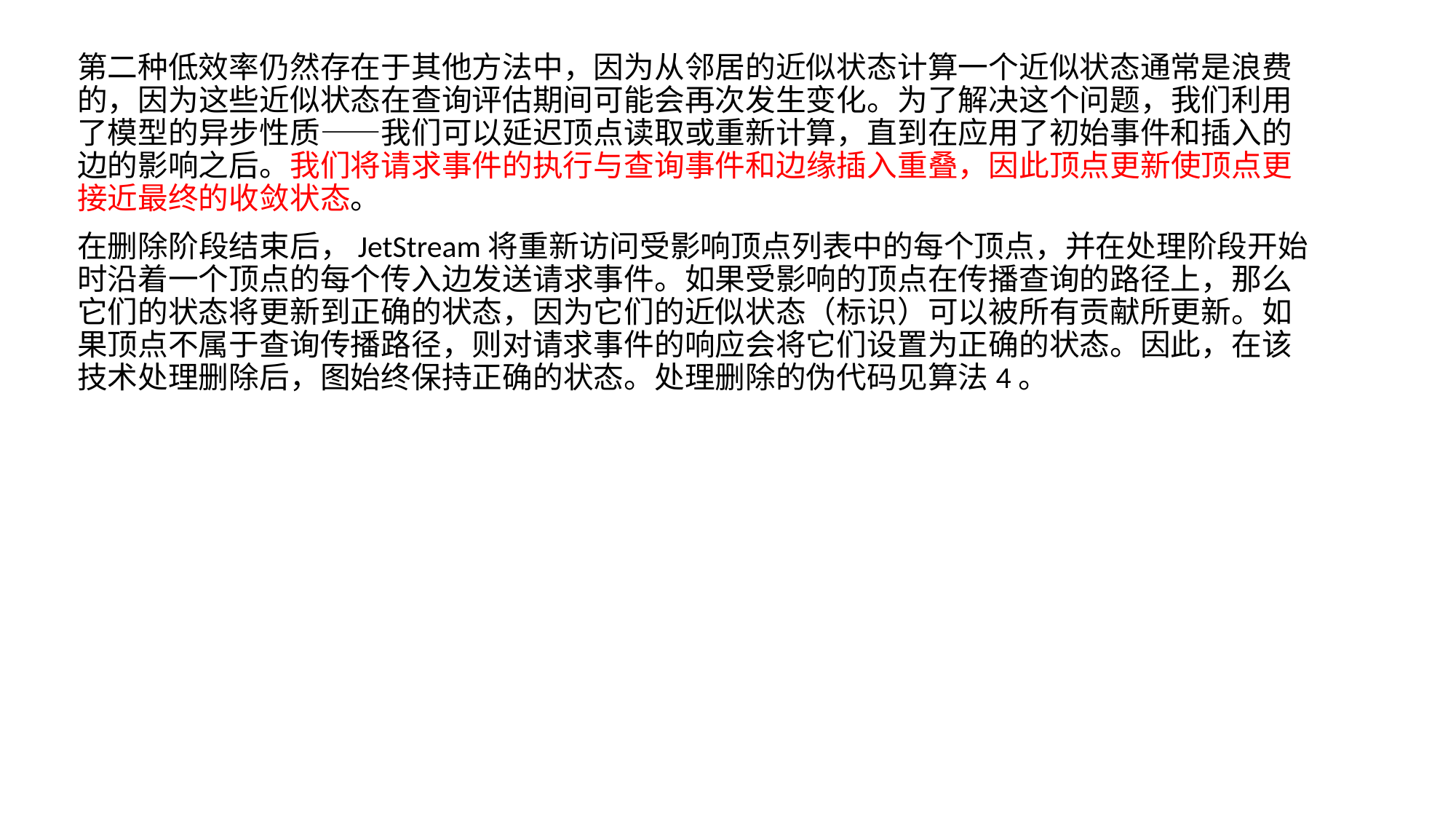

第二种低效率仍然存在于其他方法中，因为从邻居的近似状态计算一个近似状态通常是浪费的，因为这些近似状态在查询评估期间可能会再次发生变化。为了解决这个问题，我们利用了模型的异步性质——我们可以延迟顶点读取或重新计算，直到在应用了初始事件和插入的边的影响之后。我们将请求事件的执行与查询事件和边缘插入重叠，因此顶点更新使顶点更接近最终的收敛状态。
在删除阶段结束后，JetStream将重新访问受影响顶点列表中的每个顶点，并在处理阶段开始时沿着一个顶点的每个传入边发送请求事件。如果受影响的顶点在传播查询的路径上，那么它们的状态将更新到正确的状态，因为它们的近似状态（标识）可以被所有贡献所更新。如果顶点不属于查询传播路径，则对请求事件的响应会将它们设置为正确的状态。因此，在该技术处理删除后，图始终保持正确的状态。处理删除的伪代码见算法4。